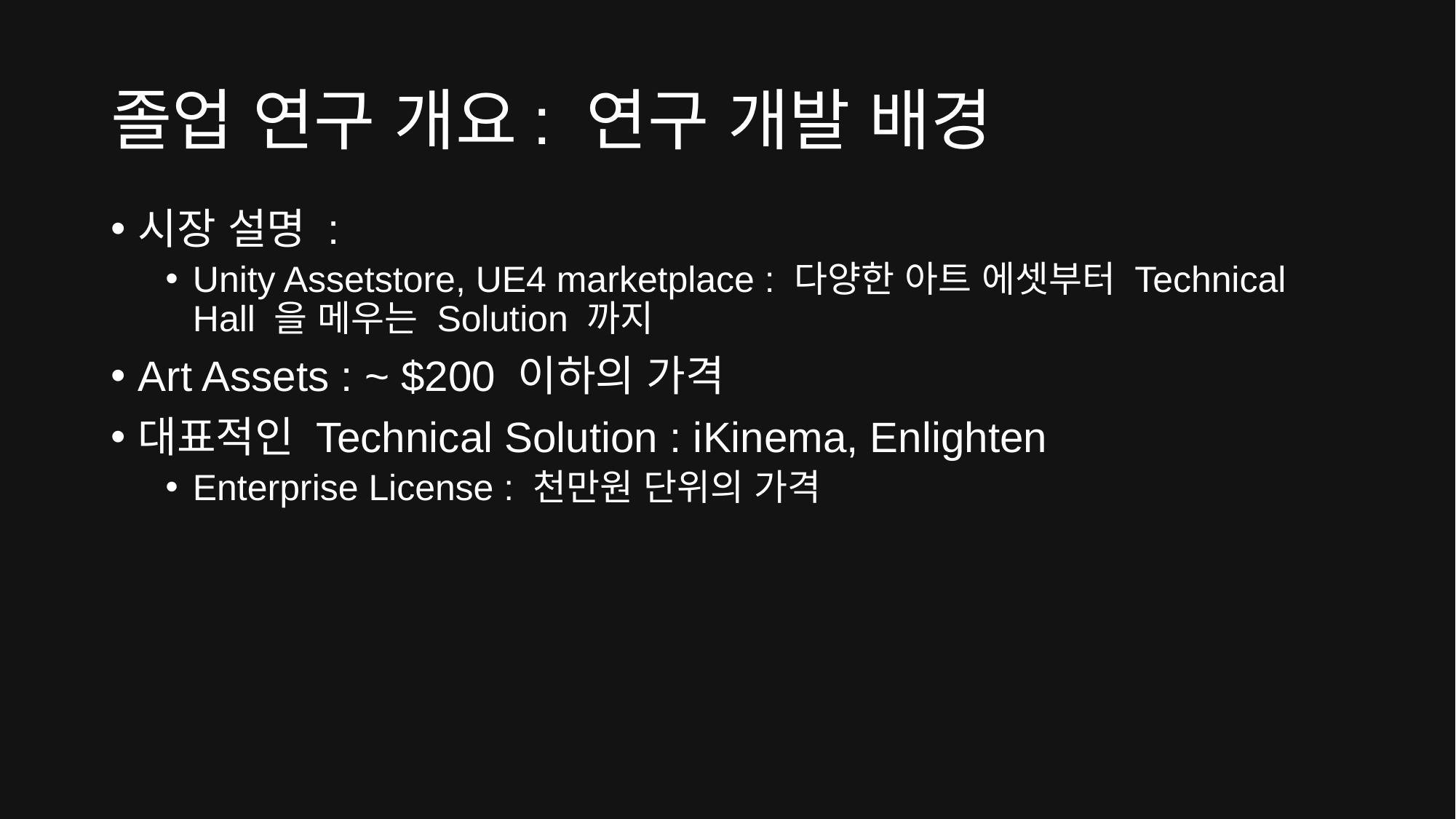

# 졸업 연구 개요: 연구 개발 배경
시장 설명 :
Unity Assetstore, UE4 marketplace : 다양한 아트 에셋부터 Technical Hall 을 메우는 Solution 까지
Art Assets : ~ $200 이하의 가격
대표적인 Technical Solution : iKinema, Enlighten
Enterprise License : 천만원 단위의 가격